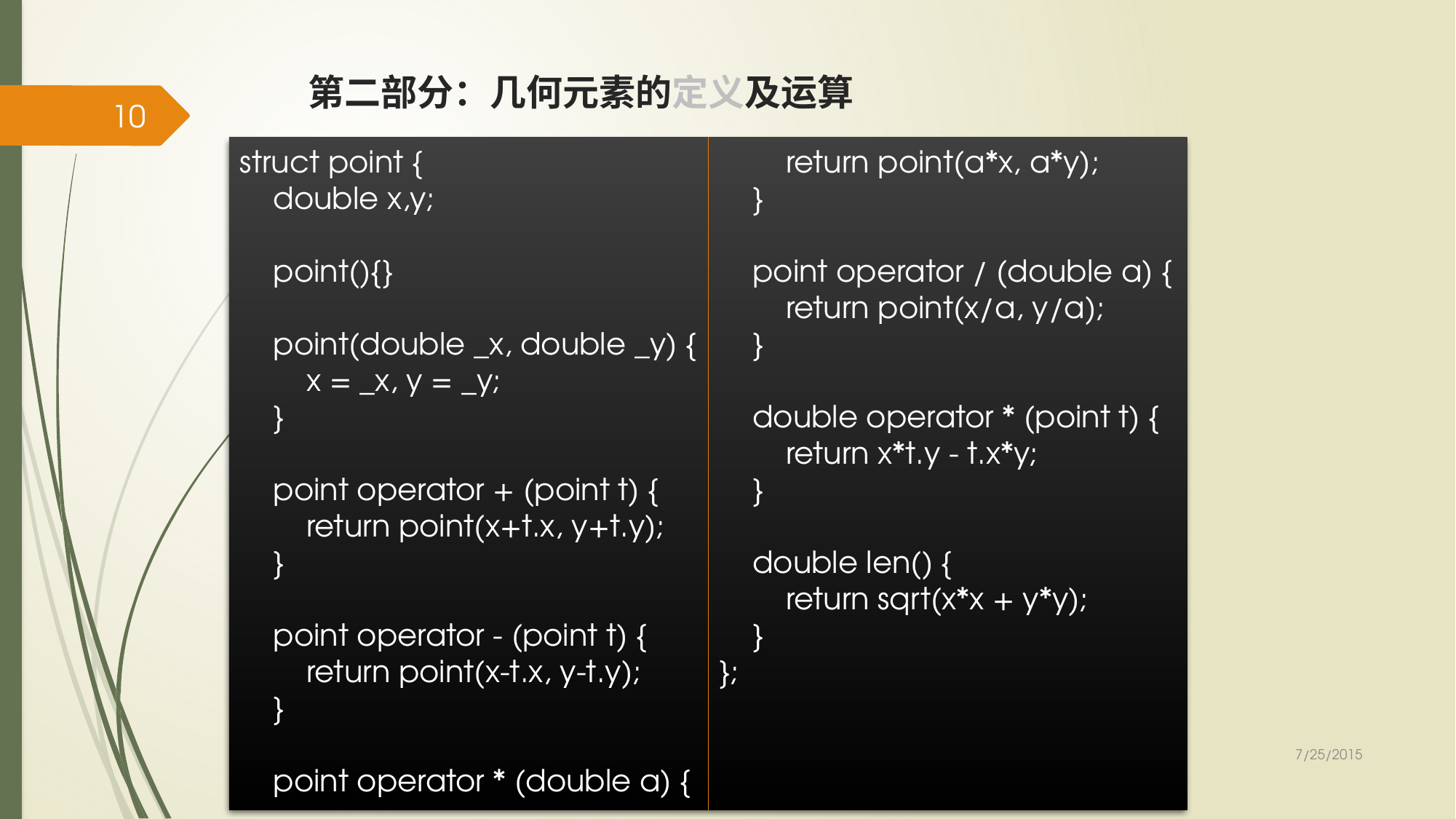

# 第二部分：几何元素的定义及运算
10
struct point {
    double x,y;

    point(){}

    point(double _x, double _y) {
        x = _x, y = _y;
    }

    point operator + (point t) {
        return point(x+t.x, y+t.y);
    }

    point operator - (point t) {
        return point(x-t.x, y-t.y);
    }

    point operator * (double a) {
        return point(a*x, a*y);
    }

    point operator / (double a) {
        return point(x/a, y/a);
    }

    double operator * (point t) {
        return x*t.y - t.x*y;
    }

    double len() {
        return sqrt(x*x + y*y);
    }
};
7/25/2015
天津大学ACM队